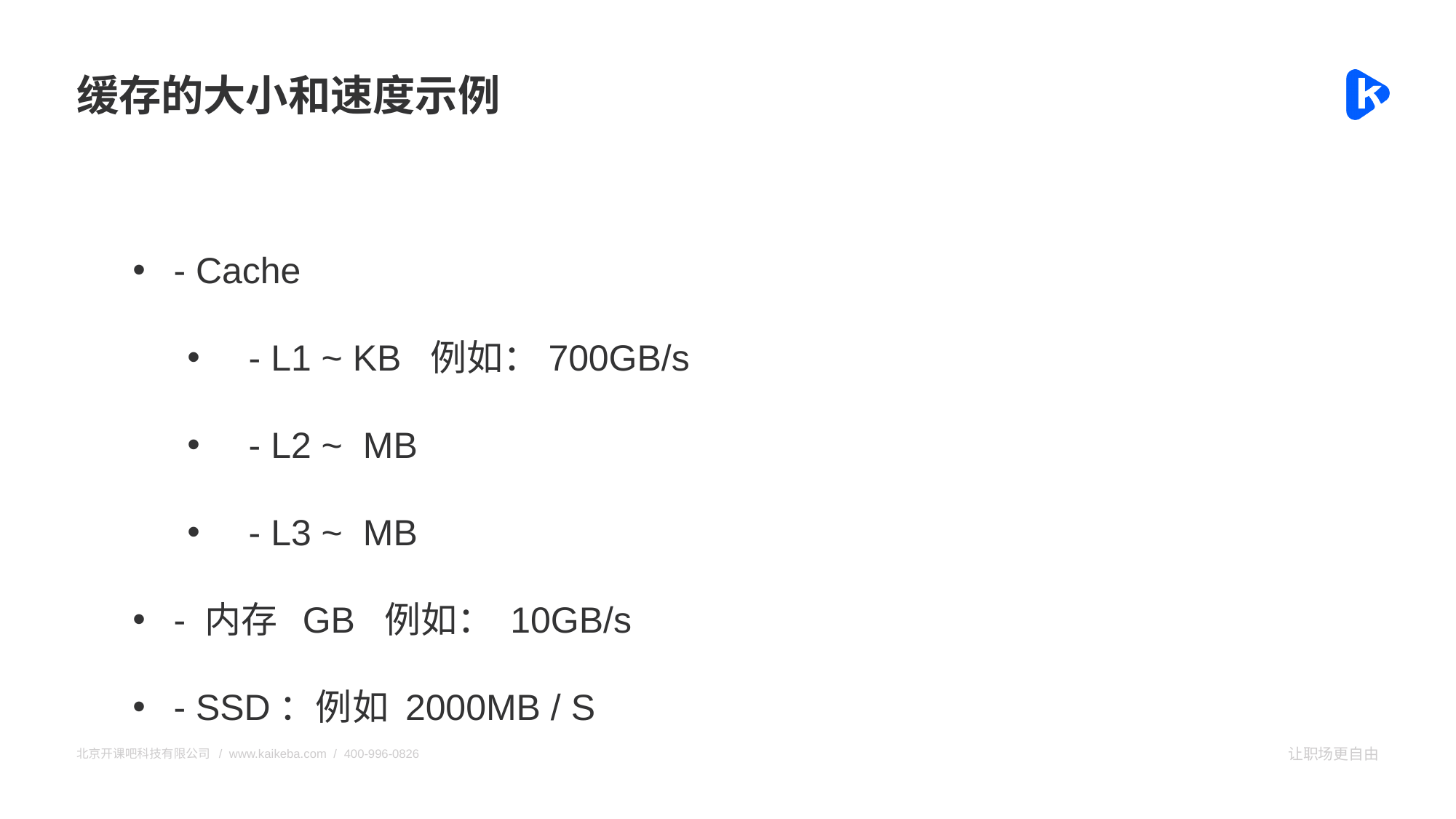

缓存的大小和速度示例
- Cache
  - L1 ~ KB  例如：700GB/s
  - L2 ~  MB
  - L3 ~  MB
- 内存  GB  例如： 10GB/s
- SSD：例如 2000MB / S